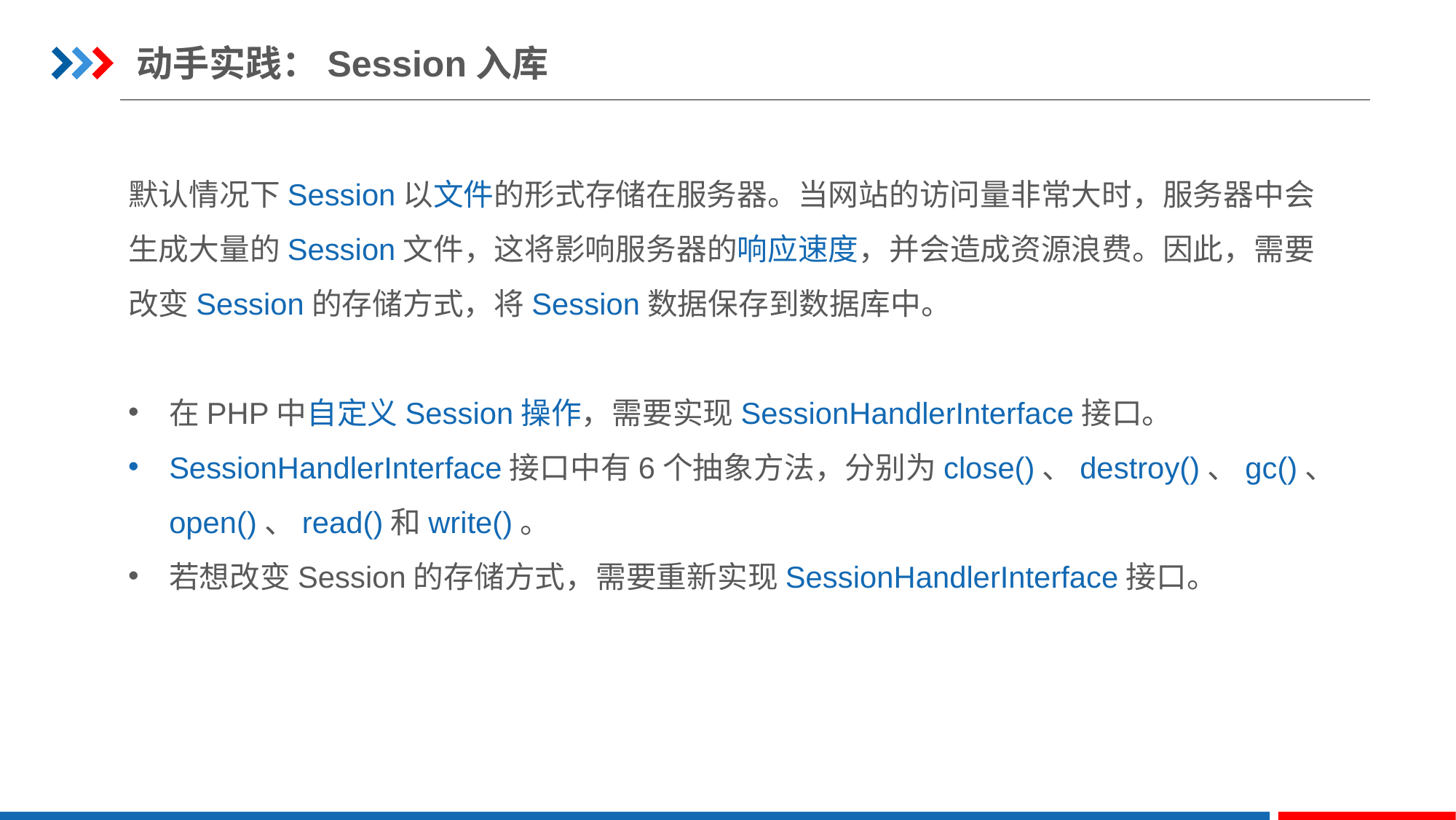

动手实践：Session入库
默认情况下Session以文件的形式存储在服务器。当网站的访问量非常大时，服务器中会生成大量的Session文件，这将影响服务器的响应速度，并会造成资源浪费。因此，需要改变Session的存储方式，将Session数据保存到数据库中。

在PHP中自定义Session操作，需要实现SessionHandlerInterface接口。
SessionHandlerInterface接口中有6个抽象方法，分别为close()、destroy()、gc()、open()、read()和write()。
若想改变Session的存储方式，需要重新实现SessionHandlerInterface接口。